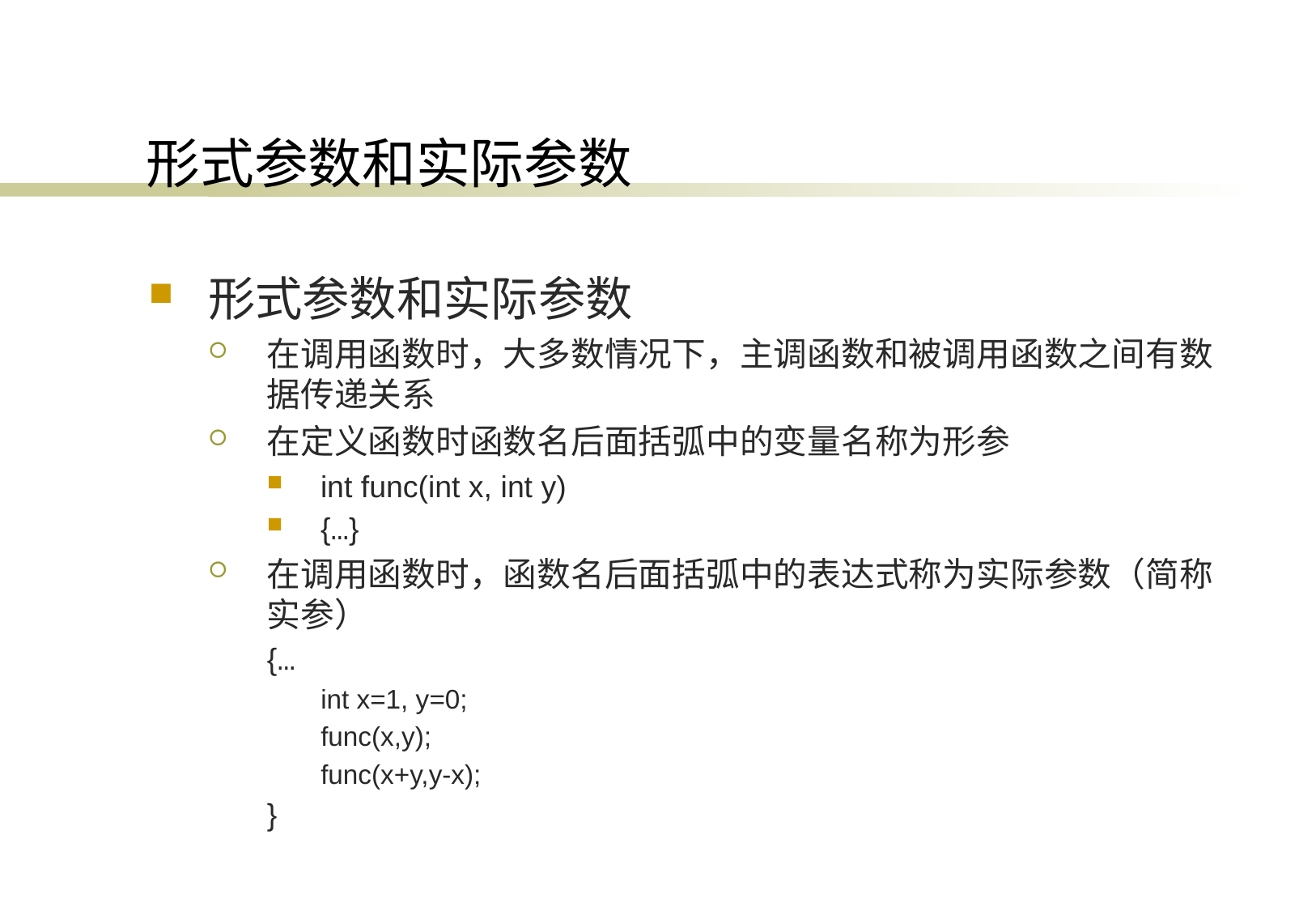

# 形式参数和实际参数
形式参数和实际参数
在调用函数时，大多数情况下，主调函数和被调用函数之间有数据传递关系
在定义函数时函数名后面括弧中的变量名称为形参
int func(int x, int y)
{…}
在调用函数时，函数名后面括弧中的表达式称为实际参数（简称实参）
{…
int x=1, y=0;
func(x,y);
func(x+y,y-x);
}